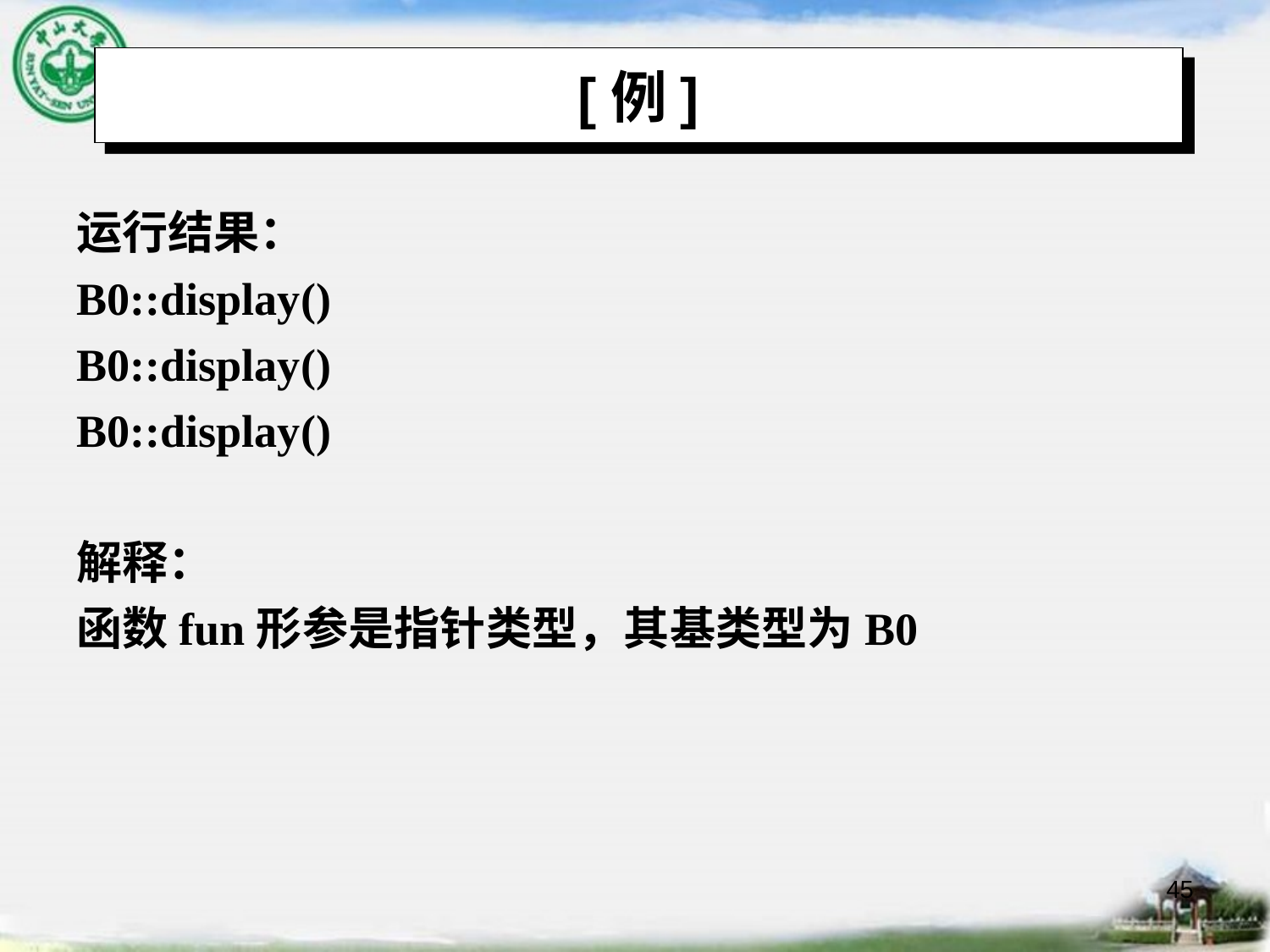

# [例]
运行结果：
B0::display()
B0::display()
B0::display()

解释：
函数fun形参是指针类型，其基类型为B0
45